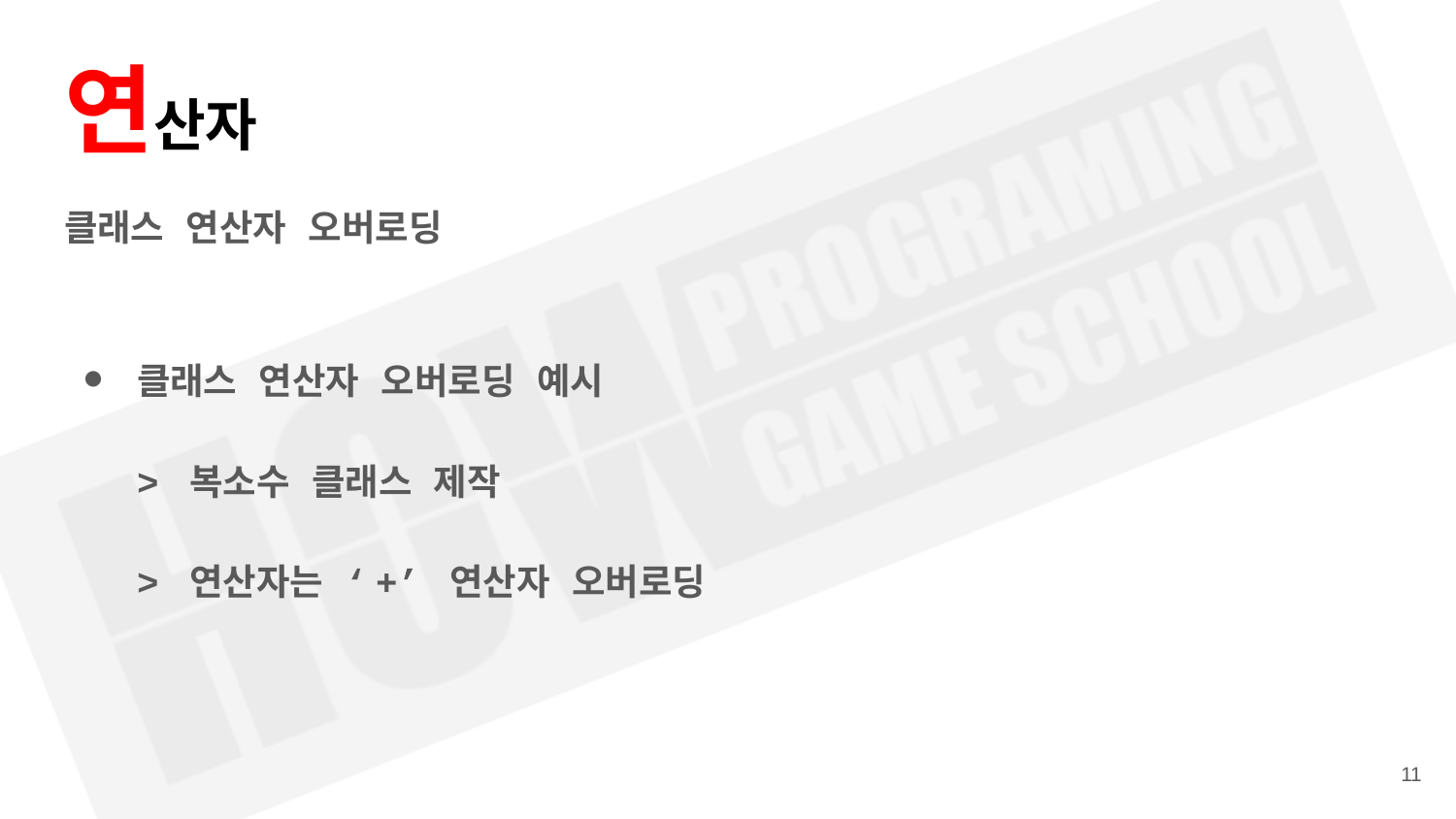

# 연산자
클래스 연산자 오버로딩

클래스 연산자 오버로딩 예시
> 복소수 클래스 제작
> 연산자는 ‘+’ 연산자 오버로딩
11